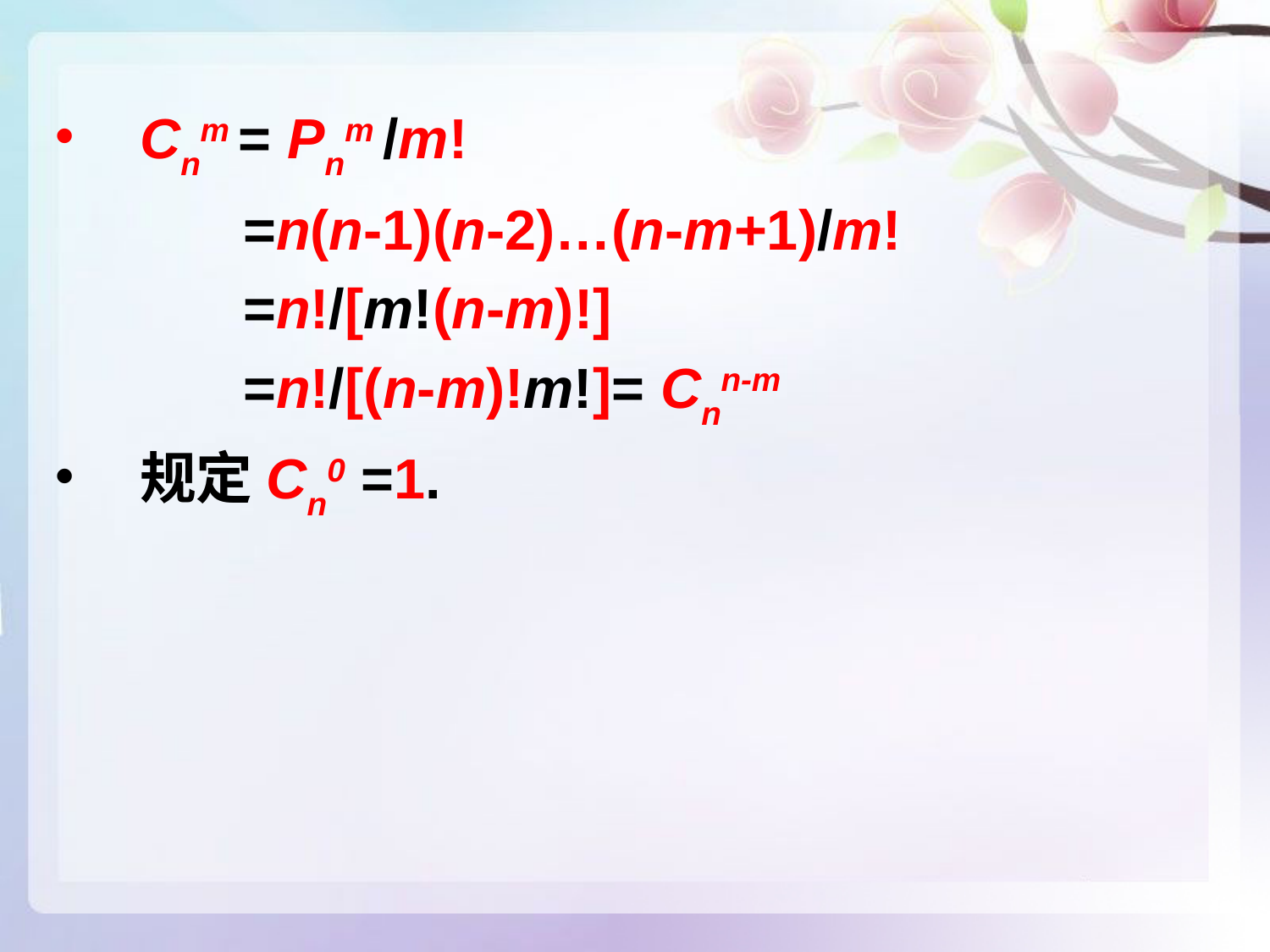

Cnm = Pnm /m!
            =n(n-1)(n-2)…(n-m+1)/m!
            =n!/[m!(n-m)!]
            =n!/[(n-m)!m!]= Cnn-m
规定Cn0 =1.